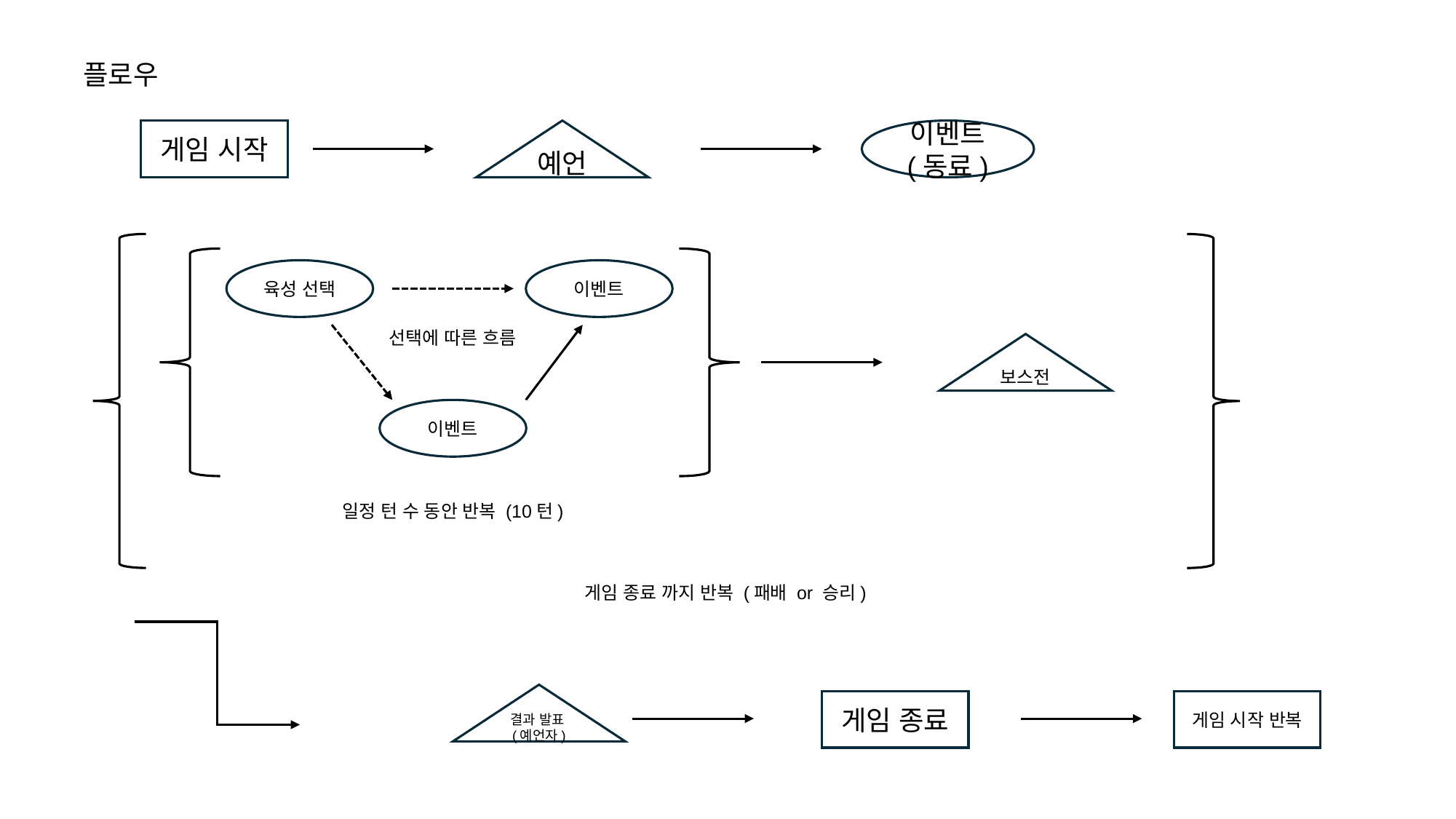

플로우
게임 시작
이벤트
(동료)
예언

육성 선택
이벤트
선택에 따른 흐름
보스전
이벤트
일정 턴 수 동안 반복 (10턴)
게임 종료 까지 반복 (패배 or 승리)
결과 발표(예언자)
게임 종료
게임 시작 반복